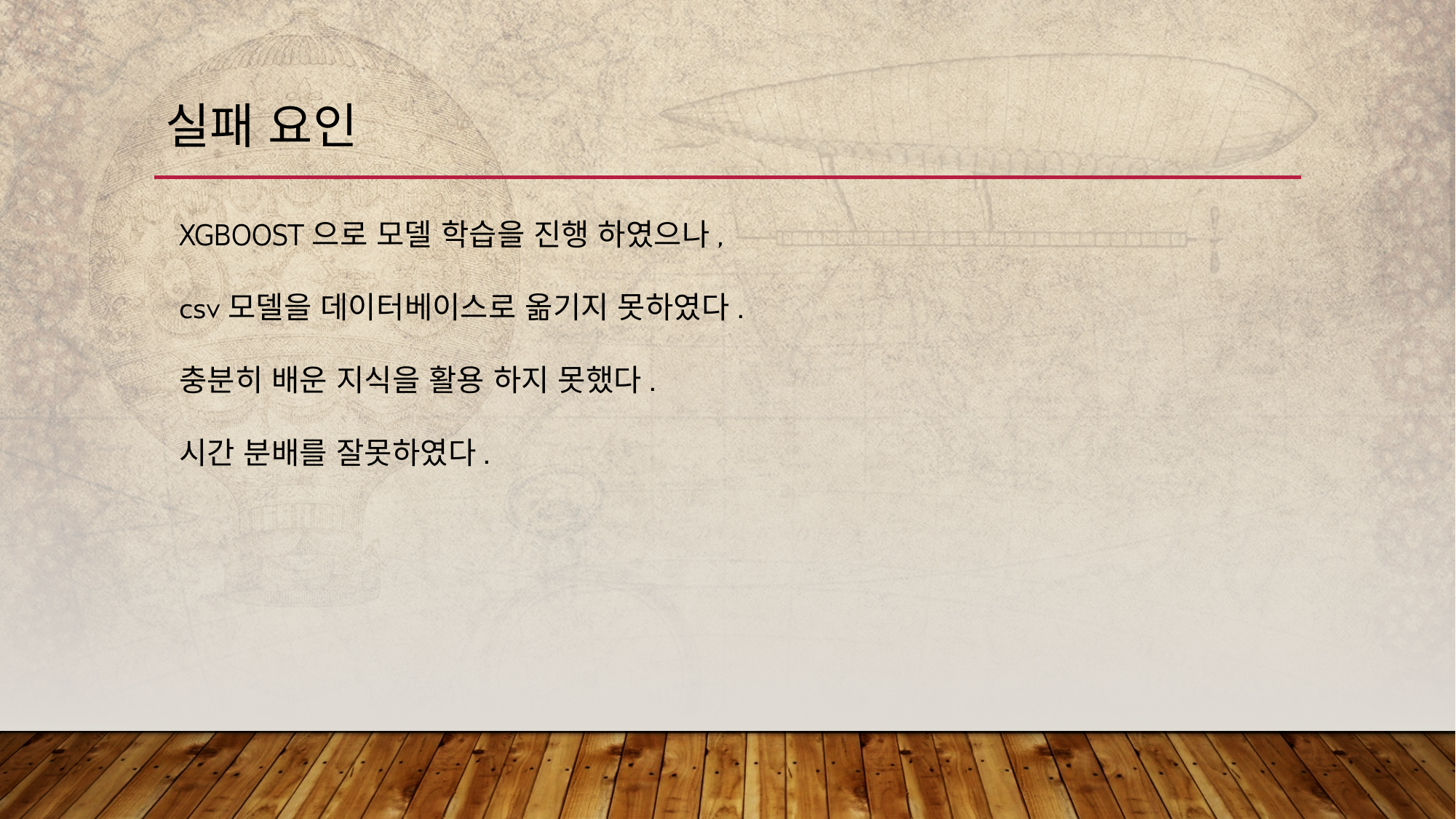

# 실패 요인
XGBOOST으로 모델 학습을 진행 하였으나,

csv모델을 데이터베이스로 옮기지 못하였다.

충분히 배운 지식을 활용 하지 못했다.

시간 분배를 잘못하였다.